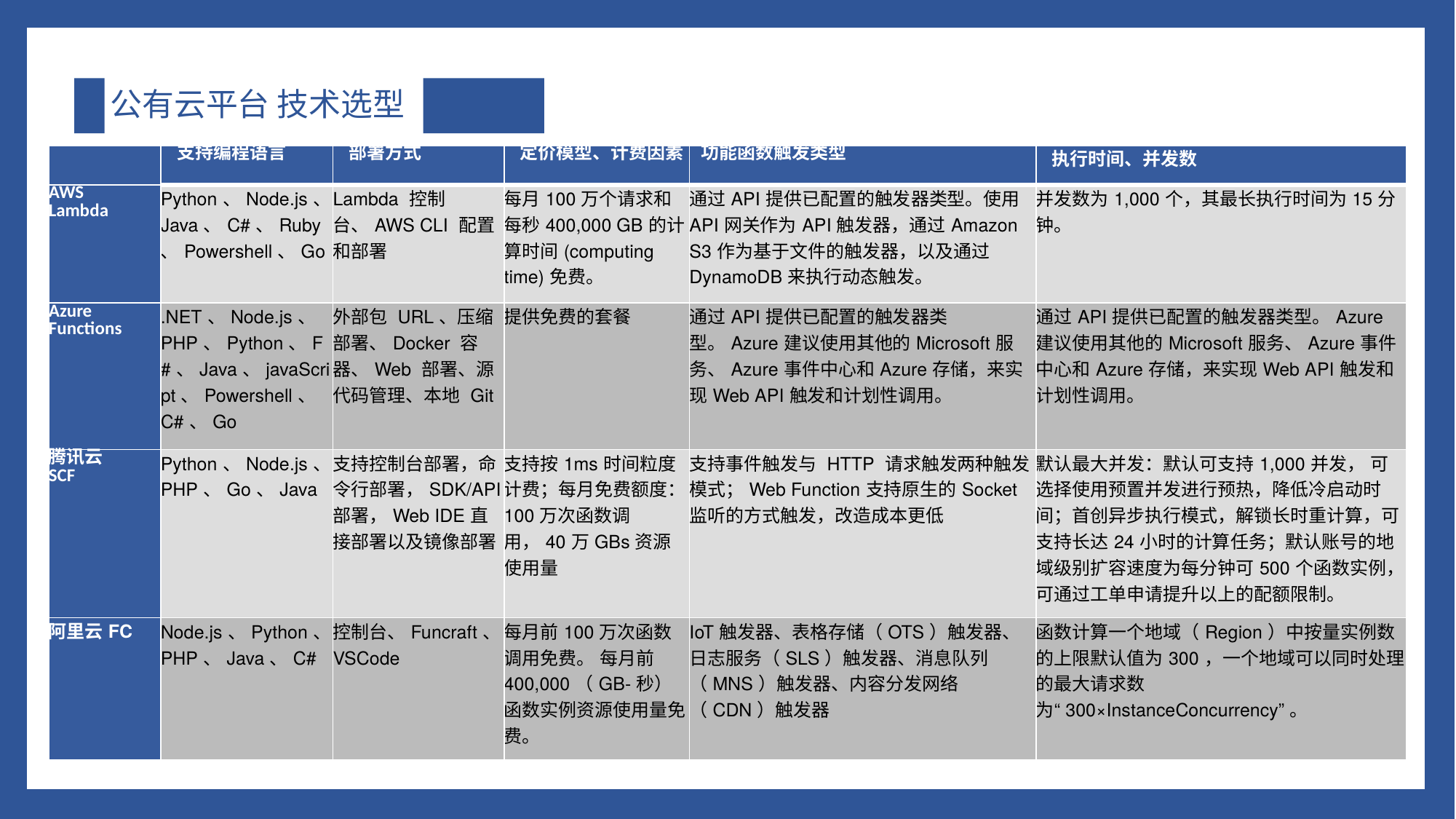

# 公有云平台 技术选型
|  | 支持编程语言 | 部署方式 | 定价模型、计费因素 | 功能函数触发类型 | 执行时间、并发数 |
| --- | --- | --- | --- | --- | --- |
| AWS Lambda | Python、Node.js、Java、C#、Ruby、Powershell、Go | Lambda 控制台、AWS CLI 配置和部署 | 每月100万个请求和每秒400,000 GB的计算时间(computing time)免费。 | 通过API提供已配置的触发器类型。使用API网关作为API触发器，通过Amazon S3作为基于文件的触发器，以及通过DynamoDB来执行动态触发。 | 并发数为1,000个，其最长执行时间为15分钟。 |
| Azure Functions | .NET、Node.js、PHP、Python、F#、Java、javaScript、Powershell、C#、Go | 外部包 URL、压缩部署、Docker 容器、Web 部署、源代码管理、本地 Git | 提供免费的套餐 | 通过API提供已配置的触发器类型。Azure建议使用其他的Microsoft服务、Azure事件中心和Azure存储，来实现Web API触发和计划性调用。 | 通过API提供已配置的触发器类型。Azure建议使用其他的Microsoft服务、Azure事件中心和Azure存储，来实现Web API触发和计划性调用。 |
| 腾讯云 SCF | Python、Node.js、PHP、Go、Java | 支持控制台部署，命令行部署，SDK/API部署，Web IDE直接部署以及镜像部署 | 支持按1ms时间粒度计费；每月免费额度：100万次函数调用，40万GBs资源使用量 | 支持事件触发与 HTTP 请求触发两种触发模式；Web Function支持原生的Socket监听的方式触发，改造成本更低 | 默认最大并发：默认可支持1,000并发， 可选择使用预置并发进行预热，降低冷启动时间；首创异步执行模式，解锁长时重计算，可支持长达24小时的计算任务；默认账号的地域级别扩容速度为每分钟可500个函数实例，可通过工单申请提升以上的配额限制。 |
| 阿里云FC | Node.js、Python、PHP、Java、C# | 控制台、Funcraft、VSCode | 每月前100万次函数调用免费。 每月前400,000（GB-秒）函数实例资源使用量免费。 | IoT触发器、表格存储（OTS）触发器、日志服务（SLS）触发器、消息队列（MNS）触发器、内容分发网络（CDN）触发器 | 函数计算一个地域（Region）中按量实例数的上限默认值为300，一个地域可以同时处理的最大请求数为“300×InstanceConcurrency”。 |